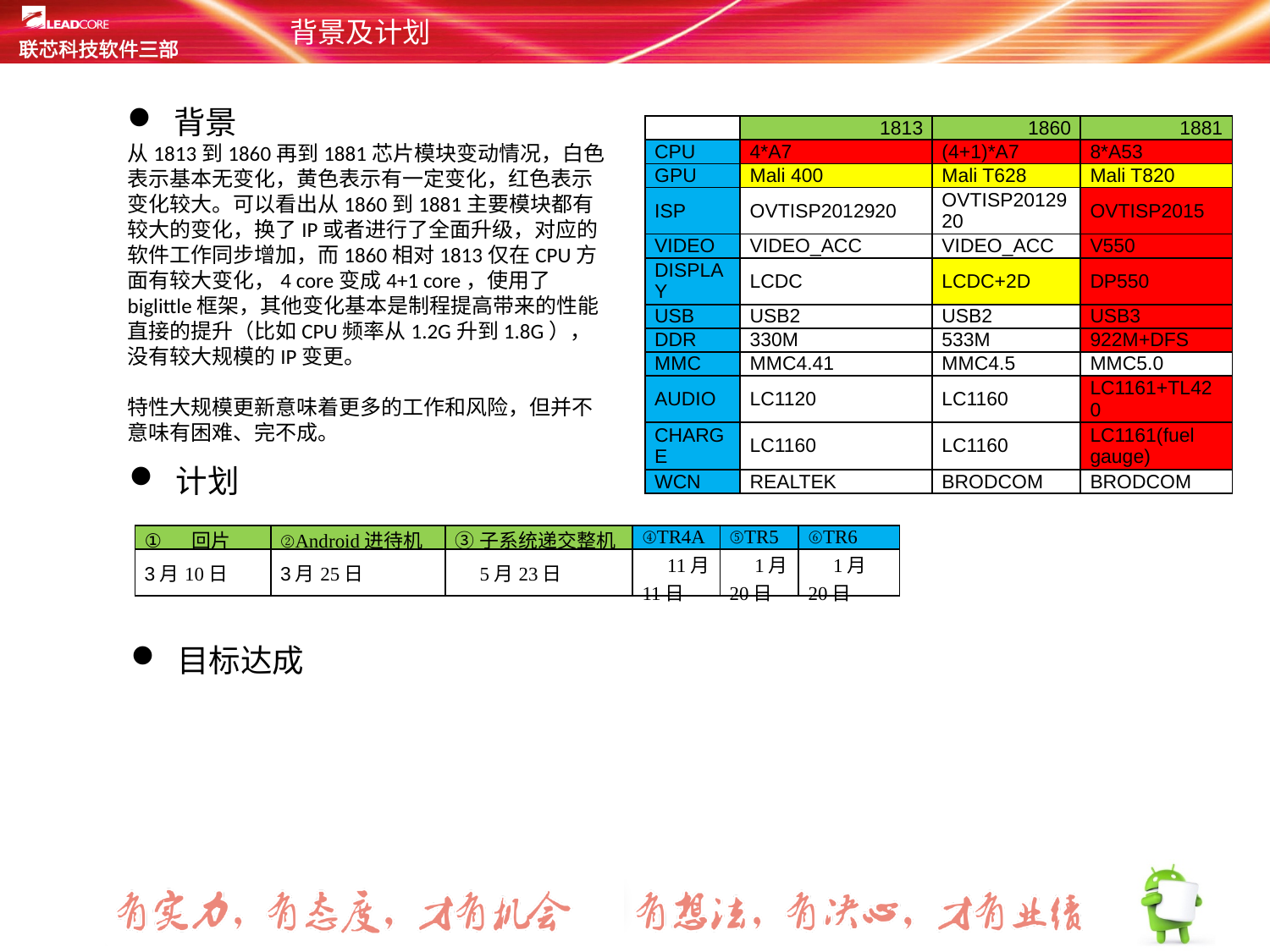

# 背景及计划
 背景
从1813到1860再到1881芯片模块变动情况，白色表示基本无变化，黄色表示有一定变化，红色表示变化较大。可以看出从1860到1881主要模块都有较大的变化，换了IP或者进行了全面升级，对应的软件工作同步增加，而1860相对1813仅在CPU方面有较大变化，4 core变成4+1 core，使用了biglittle框架，其他变化基本是制程提高带来的性能直接的提升（比如CPU频率从1.2G升到1.8G），没有较大规模的IP变更。

特性大规模更新意味着更多的工作和风险，但并不意味有困难、完不成。
|  | 1813 | 1860 | 1881 |
| --- | --- | --- | --- |
| CPU | 4\*A7 | (4+1)\*A7 | 8\*A53 |
| GPU | Mali 400 | Mali T628 | Mali T820 |
| ISP | OVTISP2012920 | OVTISP2012920 | OVTISP2015 |
| VIDEO | VIDEO\_ACC | VIDEO\_ACC | V550 |
| DISPLAY | LCDC | LCDC+2D | DP550 |
| USB | USB2 | USB2 | USB3 |
| DDR | 330M | 533M | 922M+DFS |
| MMC | MMC4.41 | MMC4.5 | MMC5.0 |
| AUDIO | LC1120 | LC1160 | LC1161+TL420 |
| CHARGE | LC1160 | LC1160 | LC1161(fuel gauge) |
| WCN | REALTEK | BRODCOM | BRODCOM |
 计划
| 回片 | ②Android进待机 | ③子系统递交整机 | ④TR4A | ⑤TR5 | ⑥TR6 |
| --- | --- | --- | --- | --- | --- |
| 3月10日 | 3月25日 | 5月23日 | 11月11日 | 1月20日 | 1月20日 |
 目标达成